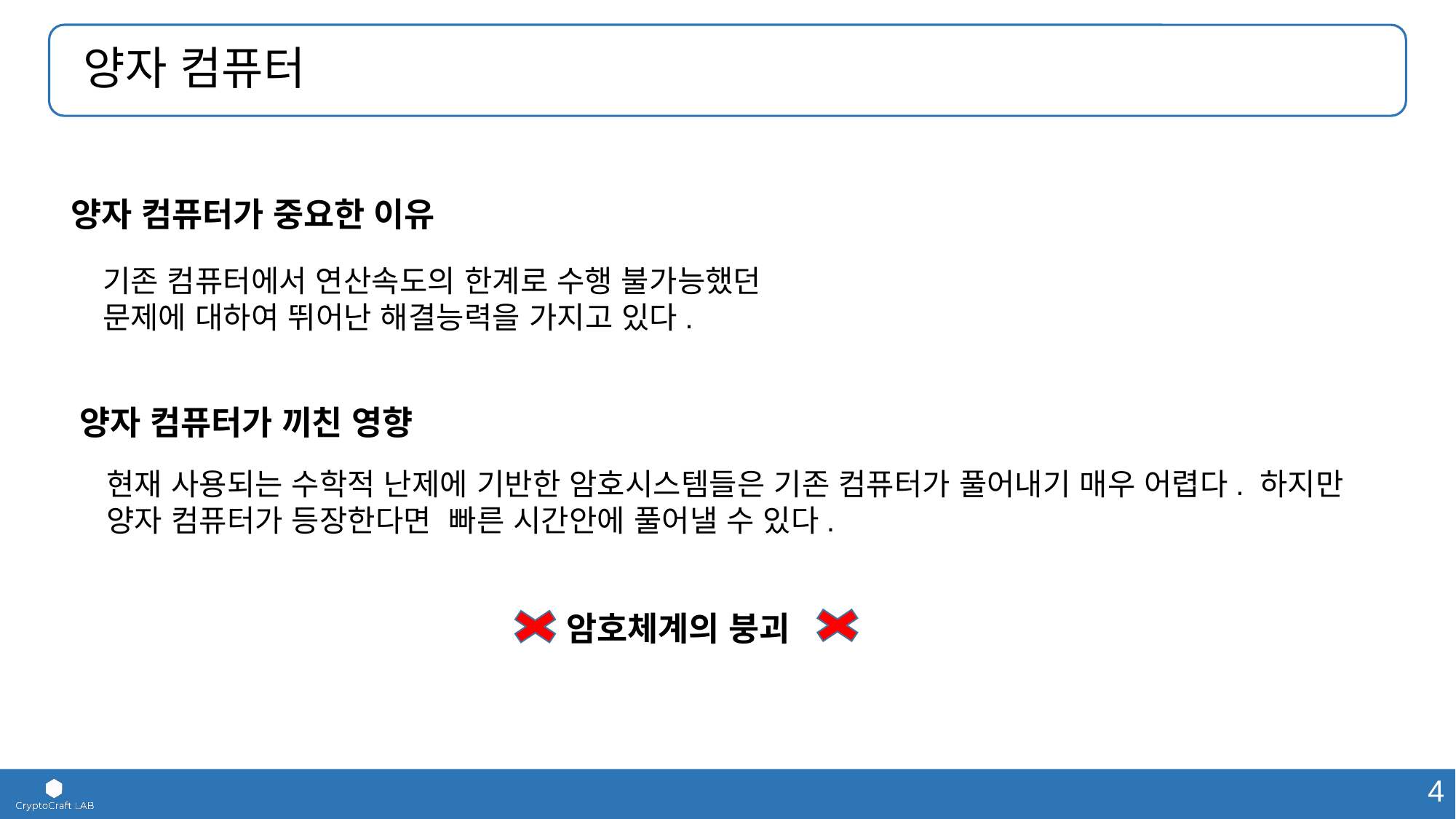

# 양자 컴퓨터
양자 컴퓨터가 중요한 이유
기존 컴퓨터에서 연산속도의 한계로 수행 불가능했던
문제에 대하여 뛰어난 해결능력을 가지고 있다.
양자 컴퓨터가 끼친 영향
현재 사용되는 수학적 난제에 기반한 암호시스템들은 기존 컴퓨터가 풀어내기 매우 어렵다. 하지만 양자 컴퓨터가 등장한다면  빠른 시간안에 풀어낼 수 있다.
암호체계의 붕괴